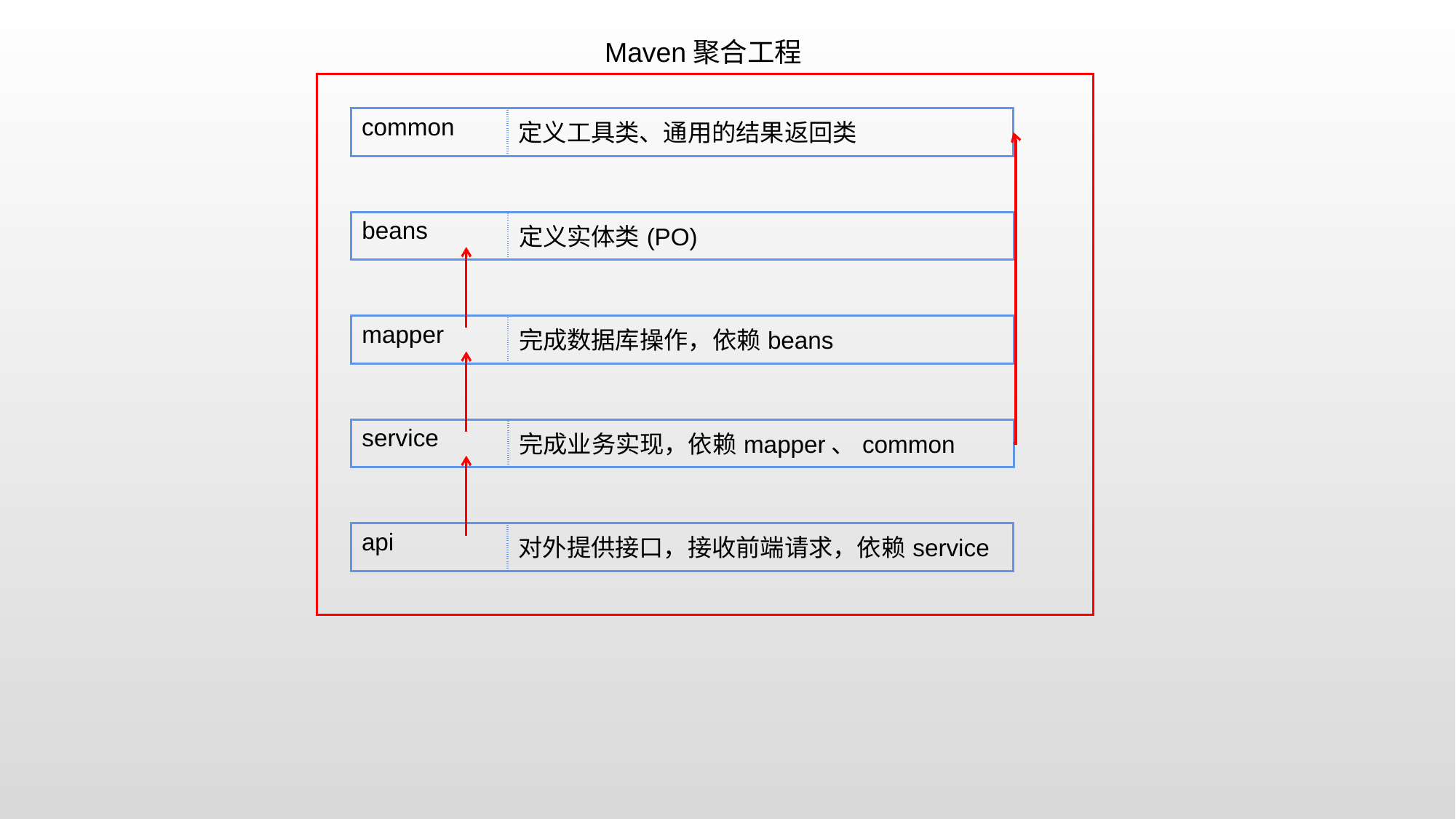

Maven聚合工程

| common | 定义工具类、通用的结果返回类 |
| --- | --- |
| beans | 定义实体类(PO) |
| --- | --- |
| mapper | 完成数据库操作，依赖beans |
| --- | --- |
| service | 完成业务实现，依赖mapper、common |
| --- | --- |
| api | 对外提供接口，接收前端请求，依赖service |
| --- | --- |